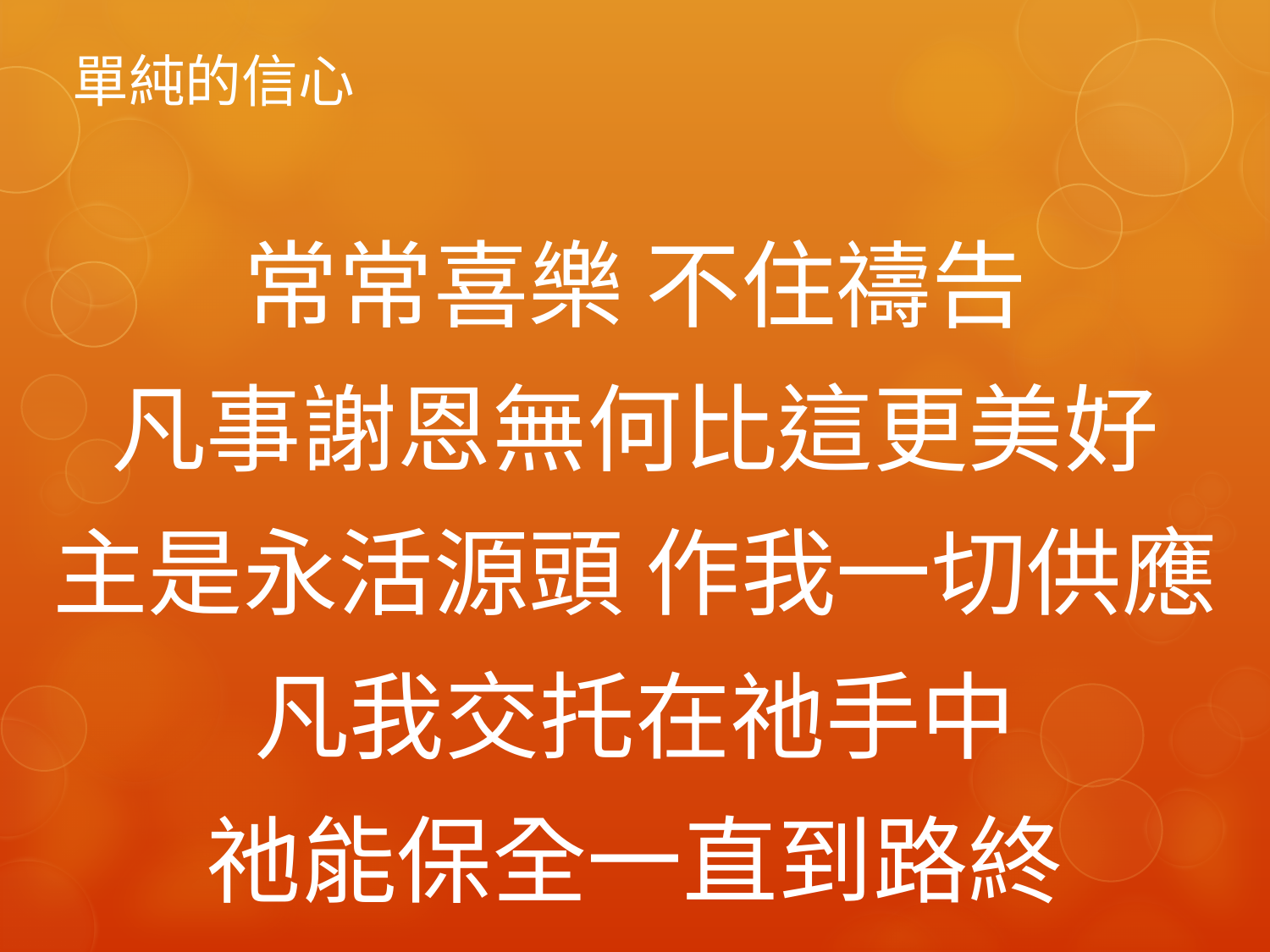

# 單純的信心
常常喜樂 不住禱告
凡事謝恩無何比這更美好
主是永活源頭 作我一切供應
凡我交托在祂手中
祂能保全一直到路終